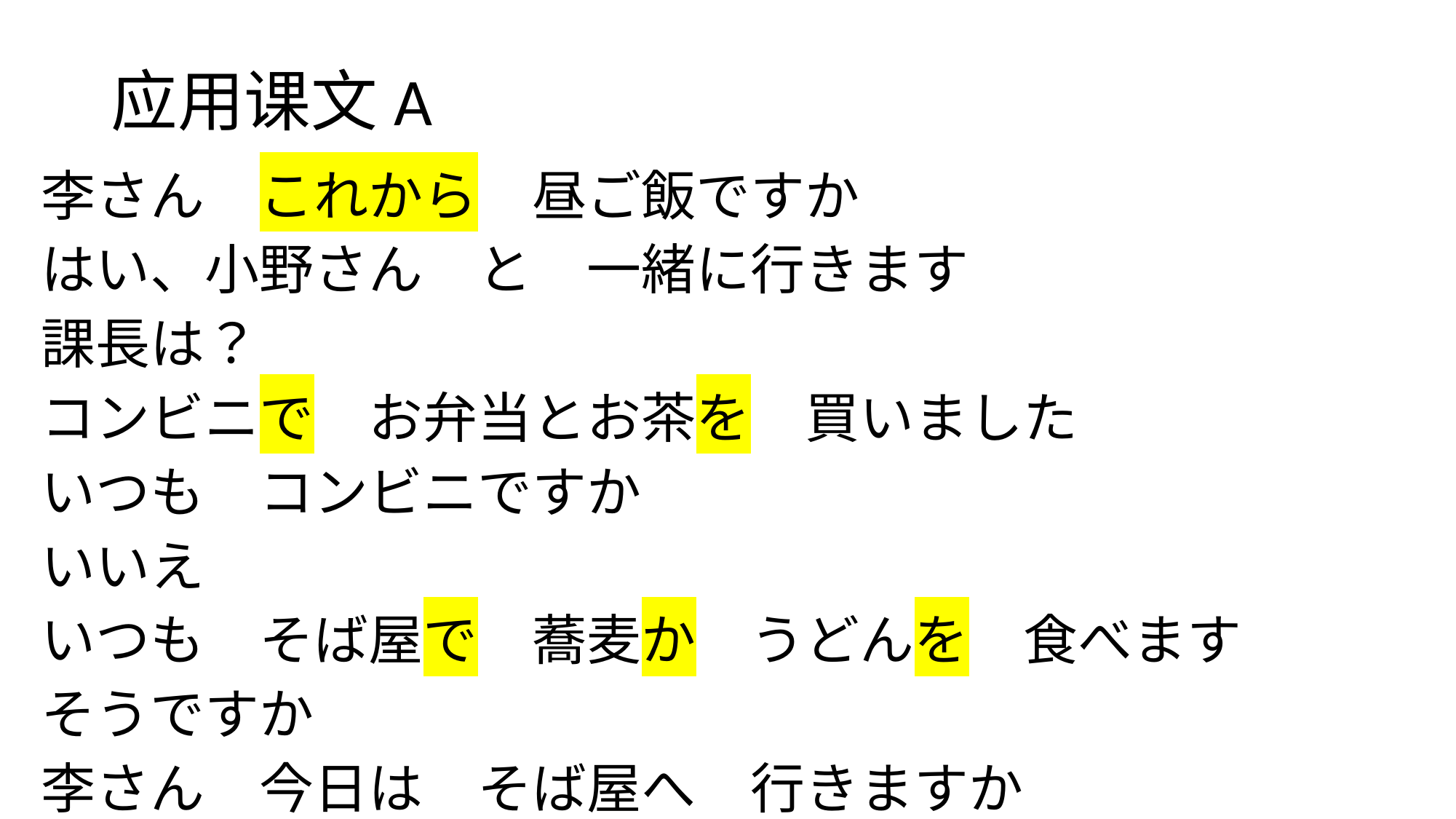

# 应用课文A
李さん　これから　昼ご飯ですか
はい、小野さん　と　一緒に行きます
課長は？
コンビニで　お弁当とお茶を　買いました
いつも　コンビニですか
いいえ
いつも　そば屋で　蕎麦か　うどんを　食べます
そうですか
李さん　今日は　そば屋へ　行きますか